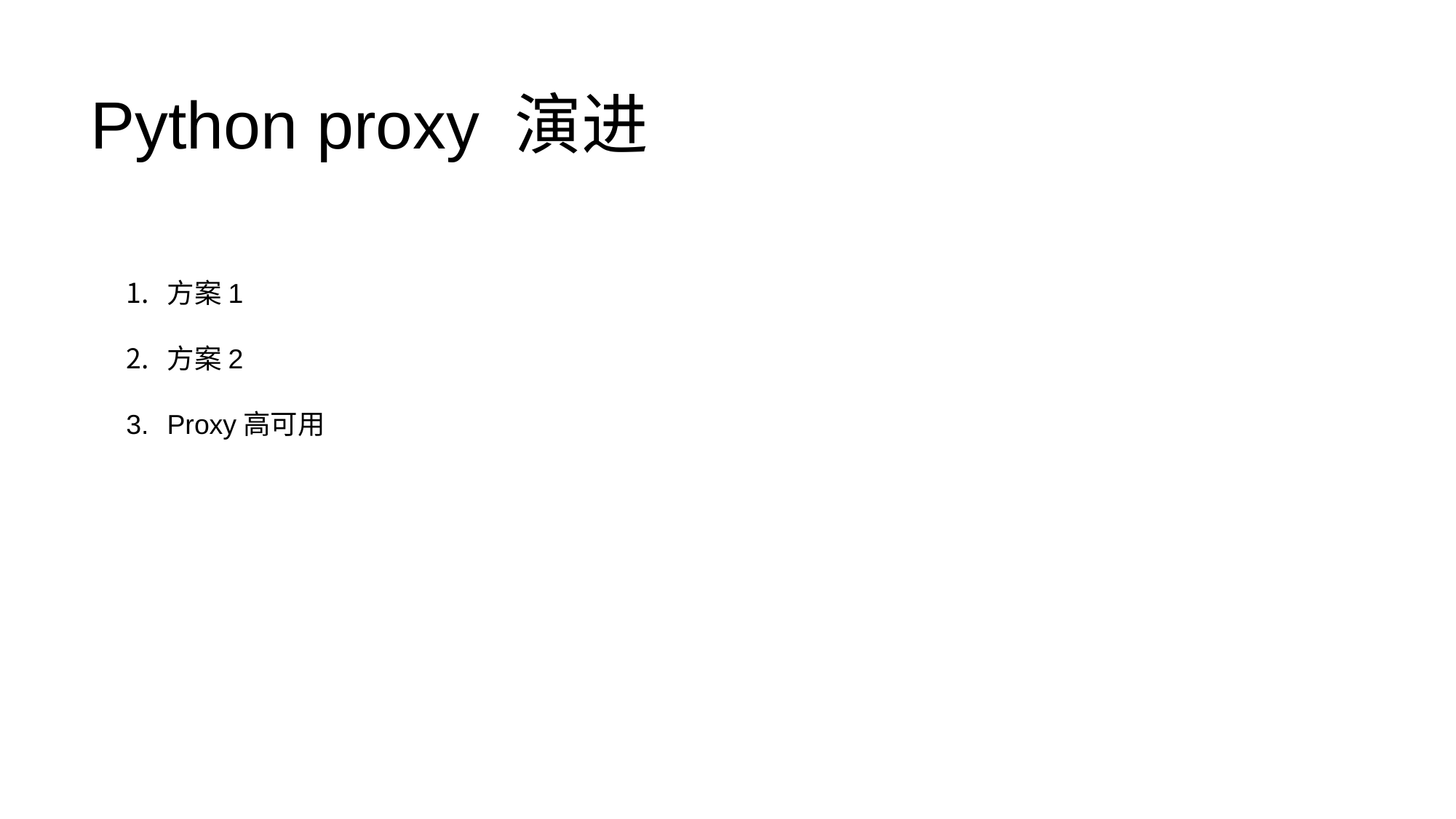

# Python proxy 演进
方案1
方案2
Proxy高可用